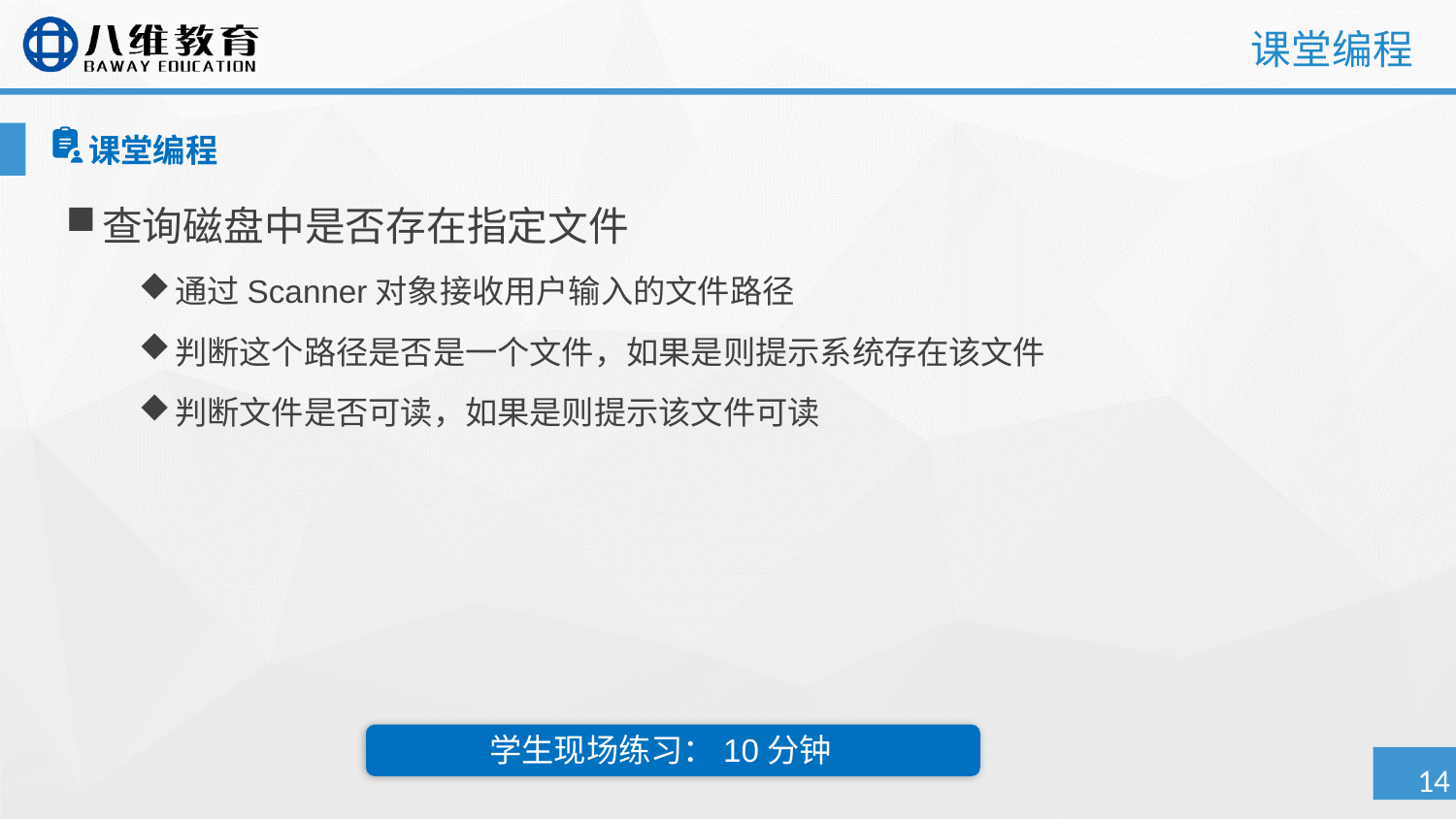

# 课堂编程
课堂编程

查询磁盘中是否存在指定文件
通过Scanner对象接收用户输入的文件路径
判断这个路径是否是一个文件，如果是则提示系统存在该文件
判断文件是否可读，如果是则提示该文件可读
学生现场练习：10分钟